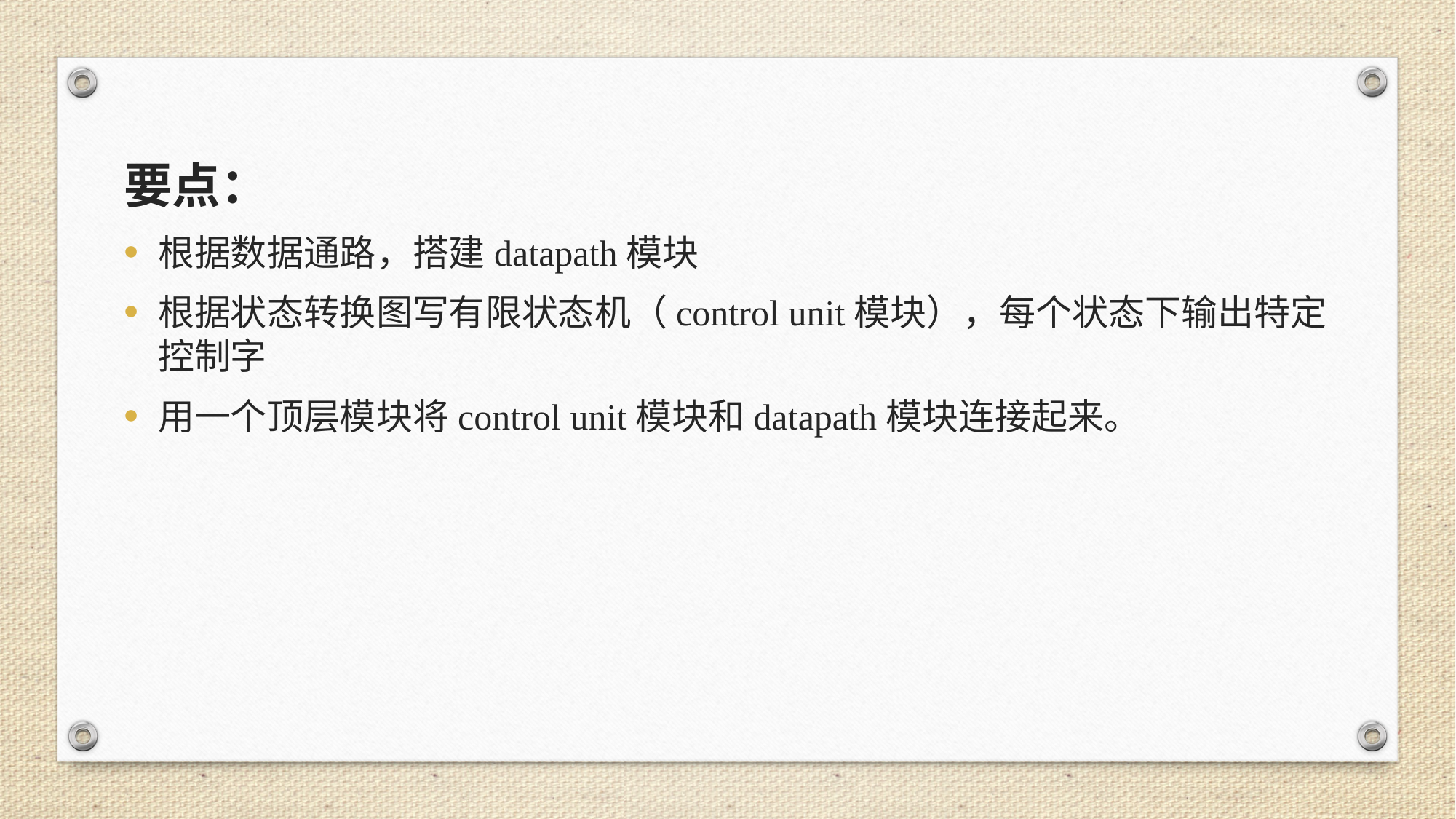

要点：
根据数据通路，搭建datapath模块
根据状态转换图写有限状态机（control unit模块），每个状态下输出特定控制字
用一个顶层模块将control unit模块和datapath模块连接起来。